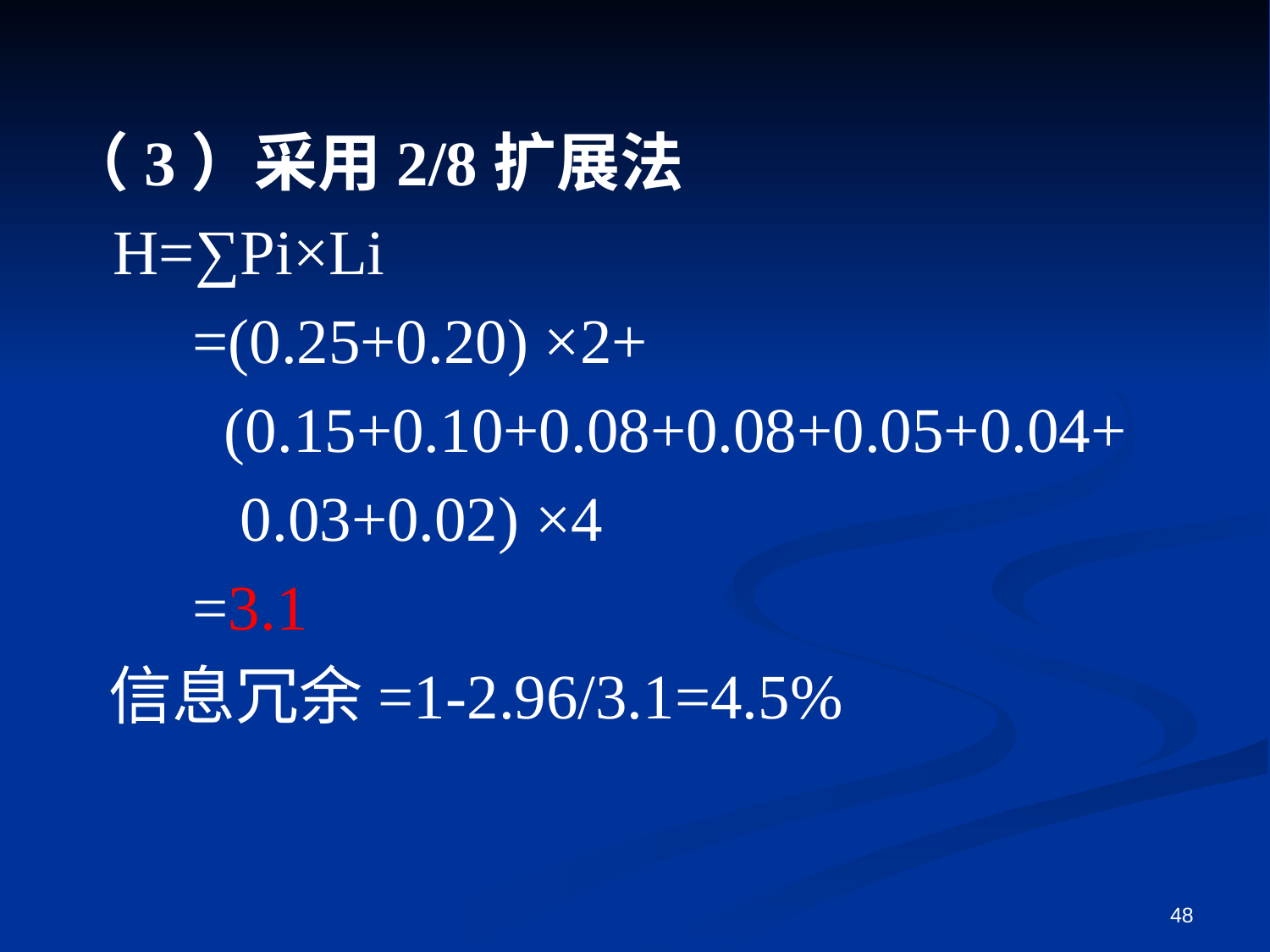

（3）采用2/8扩展法
   H=∑Pi×Li
        =(0.25+0.20) ×2+
          (0.15+0.10+0.08+0.08+0.05+0.04+
           0.03+0.02) ×4
        =3.1
  信息冗余=1-2.96/3.1=4.5%
48